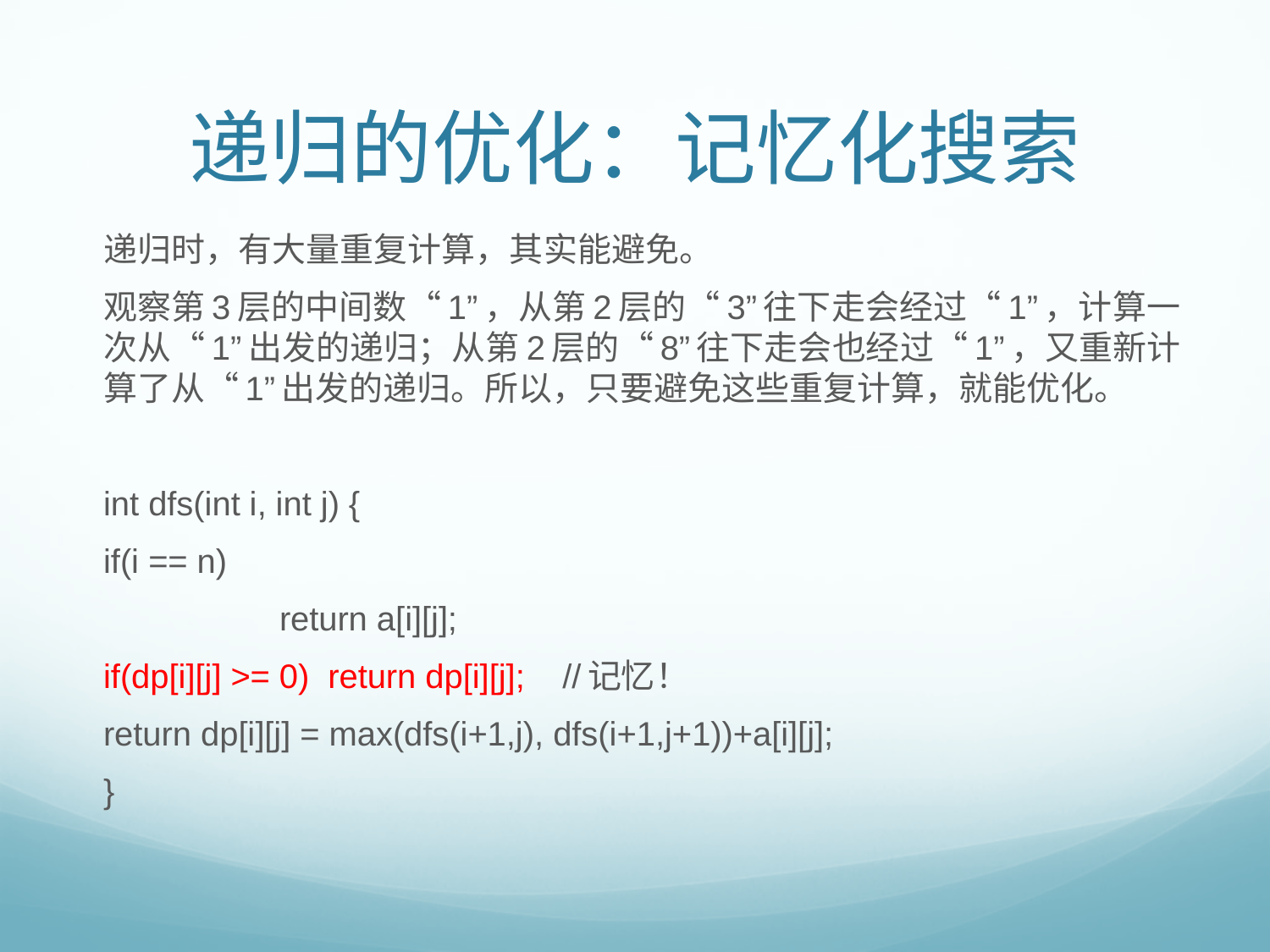

# 递归的优化：记忆化搜索
递归时，有大量重复计算，其实能避免。
观察第3层的中间数“1”，从第2层的“3”往下走会经过“1”，计算一次从“1”出发的递归；从第2层的“8”往下走会也经过“1”，又重新计算了从“1”出发的递归。所以，只要避免这些重复计算，就能优化。

int dfs(int i, int j) {
	if(i == n)
 	        return a[i][j];
	if(dp[i][j] >= 0)  return dp[i][j];    //记忆！
	return dp[i][j] = max(dfs(i+1,j), dfs(i+1,j+1))+a[i][j];
}